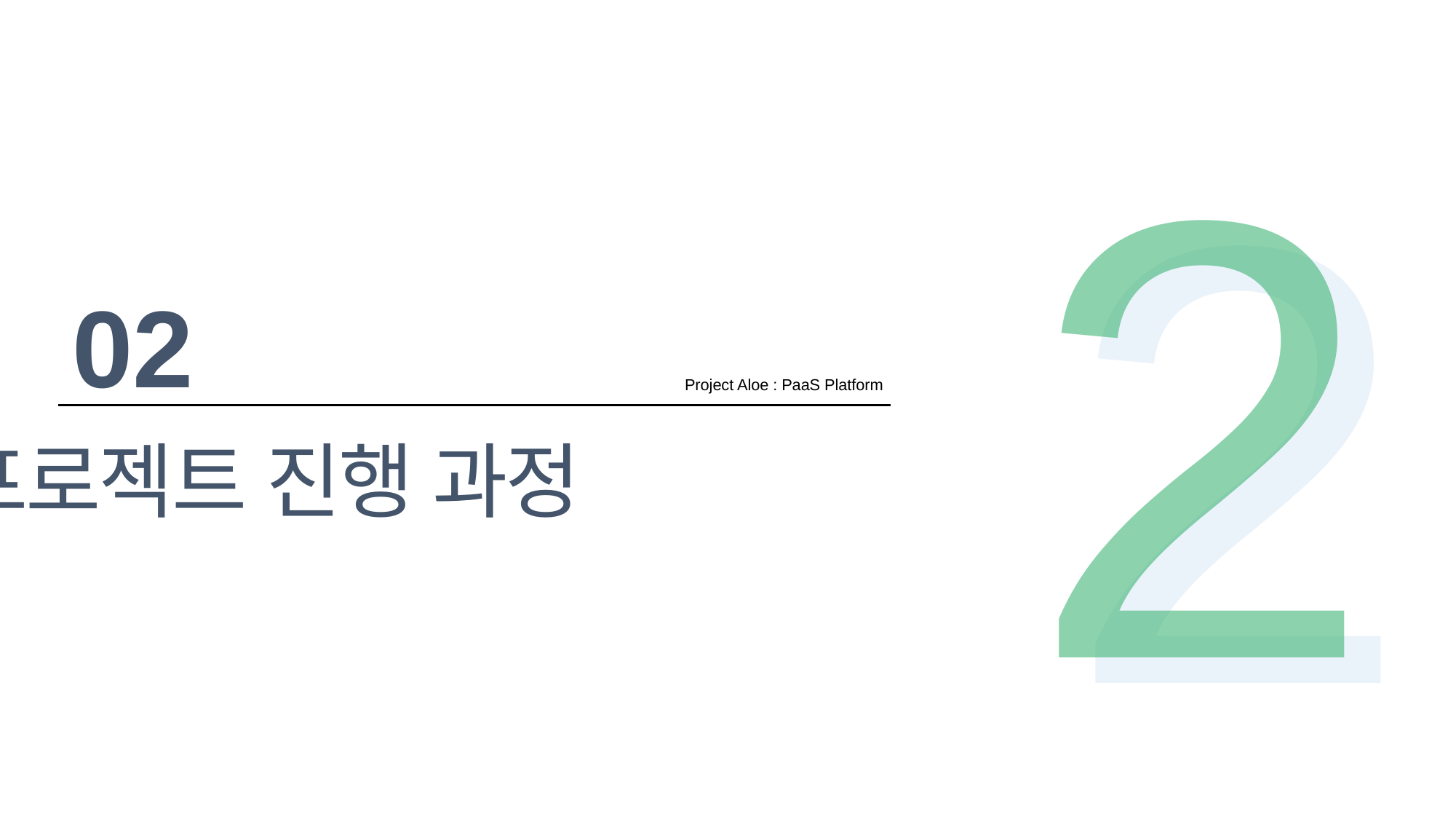

2
2
02
Project Aloe : PaaS Platform
프로젝트 진행 과정